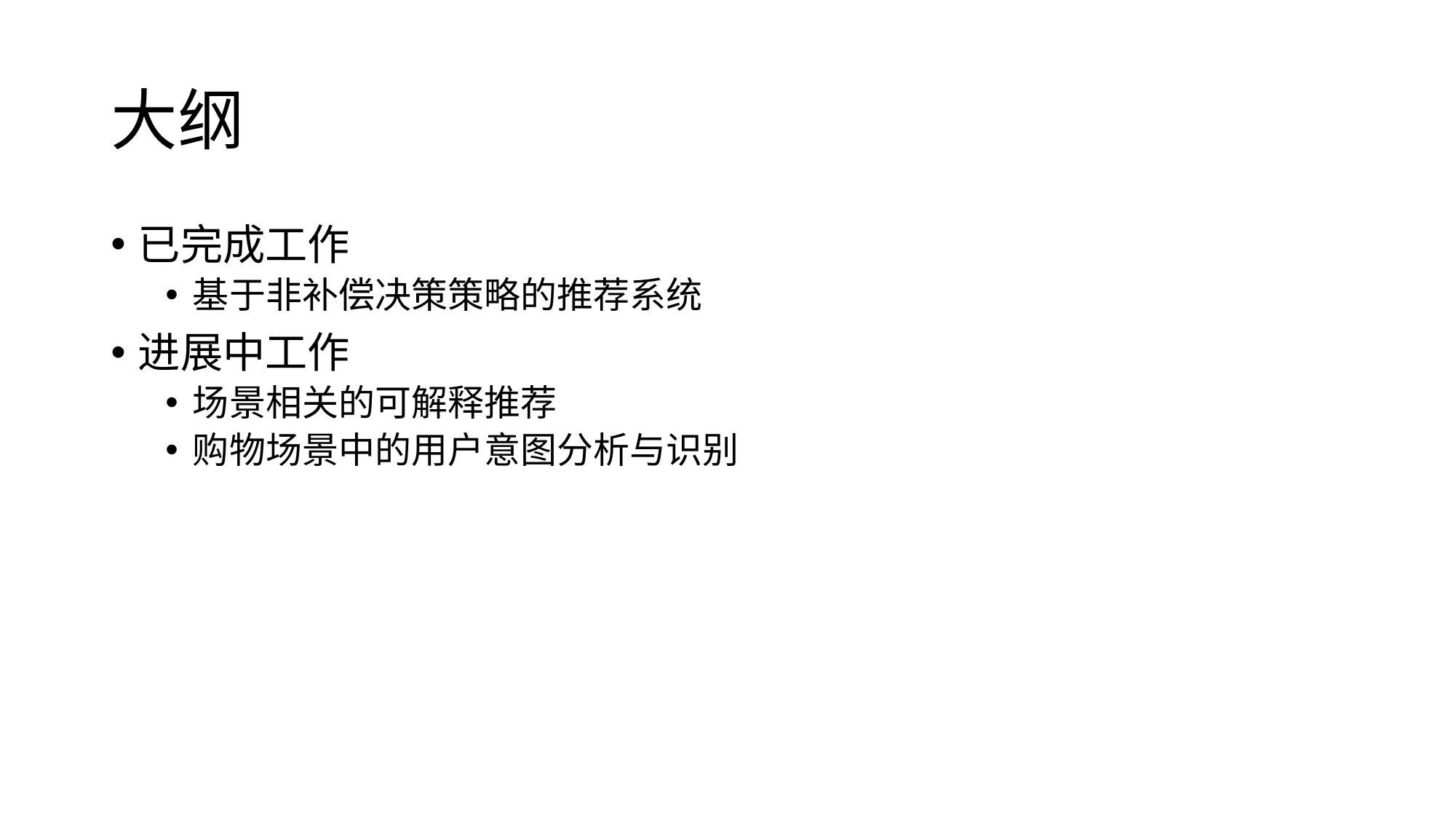

# 大纲
已完成工作
基于非补偿决策策略的推荐系统
进展中工作
场景相关的可解释推荐
购物场景中的用户意图分析与识别